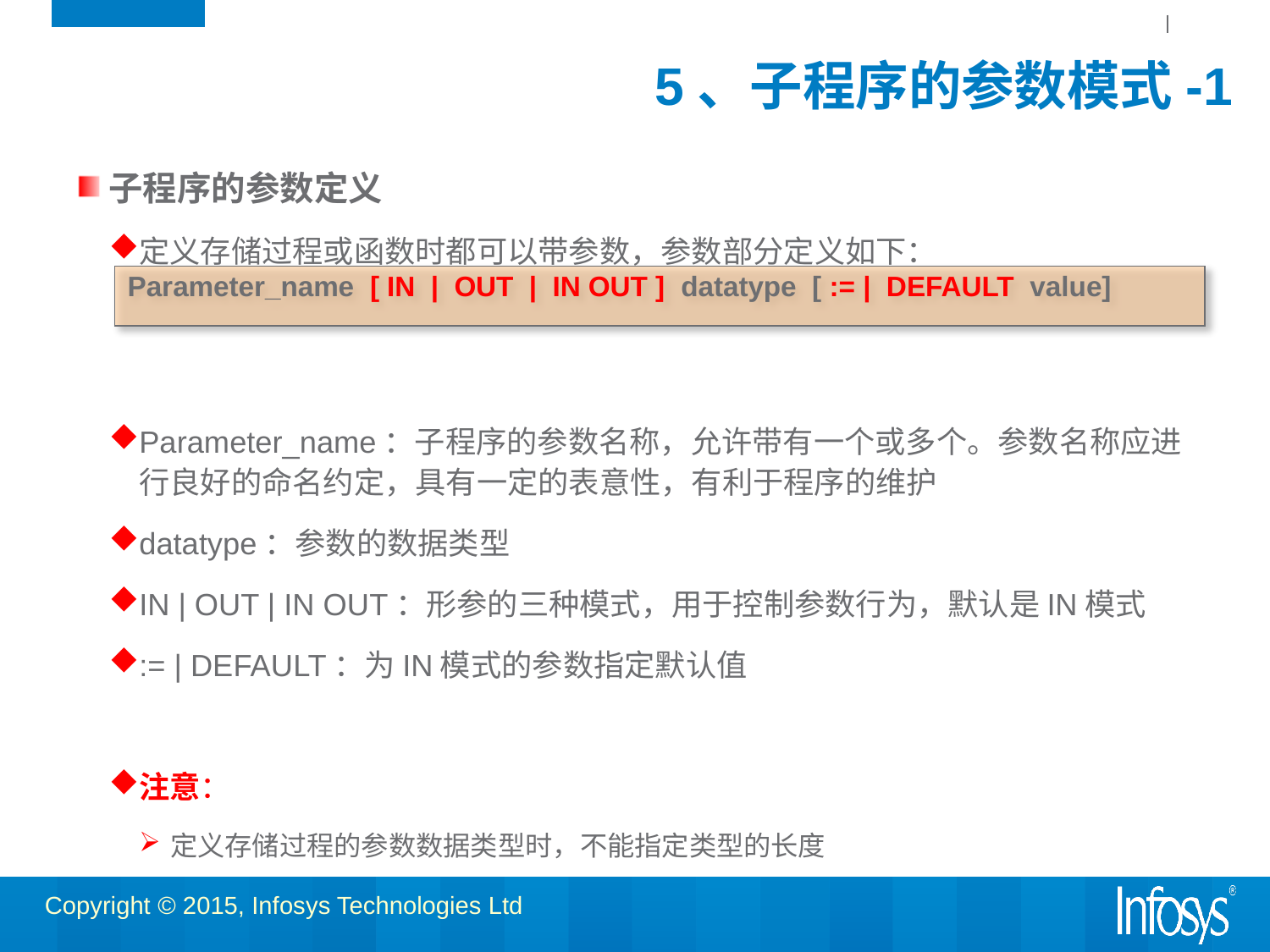

# 5、子程序的参数模式-1
子程序的参数定义
定义存储过程或函数时都可以带参数，参数部分定义如下：

Parameter_name：子程序的参数名称，允许带有一个或多个。参数名称应进行良好的命名约定，具有一定的表意性，有利于程序的维护
datatype：参数的数据类型
IN | OUT | IN OUT：形参的三种模式，用于控制参数行为，默认是IN模式
:= | DEFAULT：为IN模式的参数指定默认值

注意：
定义存储过程的参数数据类型时，不能指定类型的长度

Parameter_name  [ IN  |  OUT  |  IN OUT ]  datatype  [ := |  DEFAULT  value]